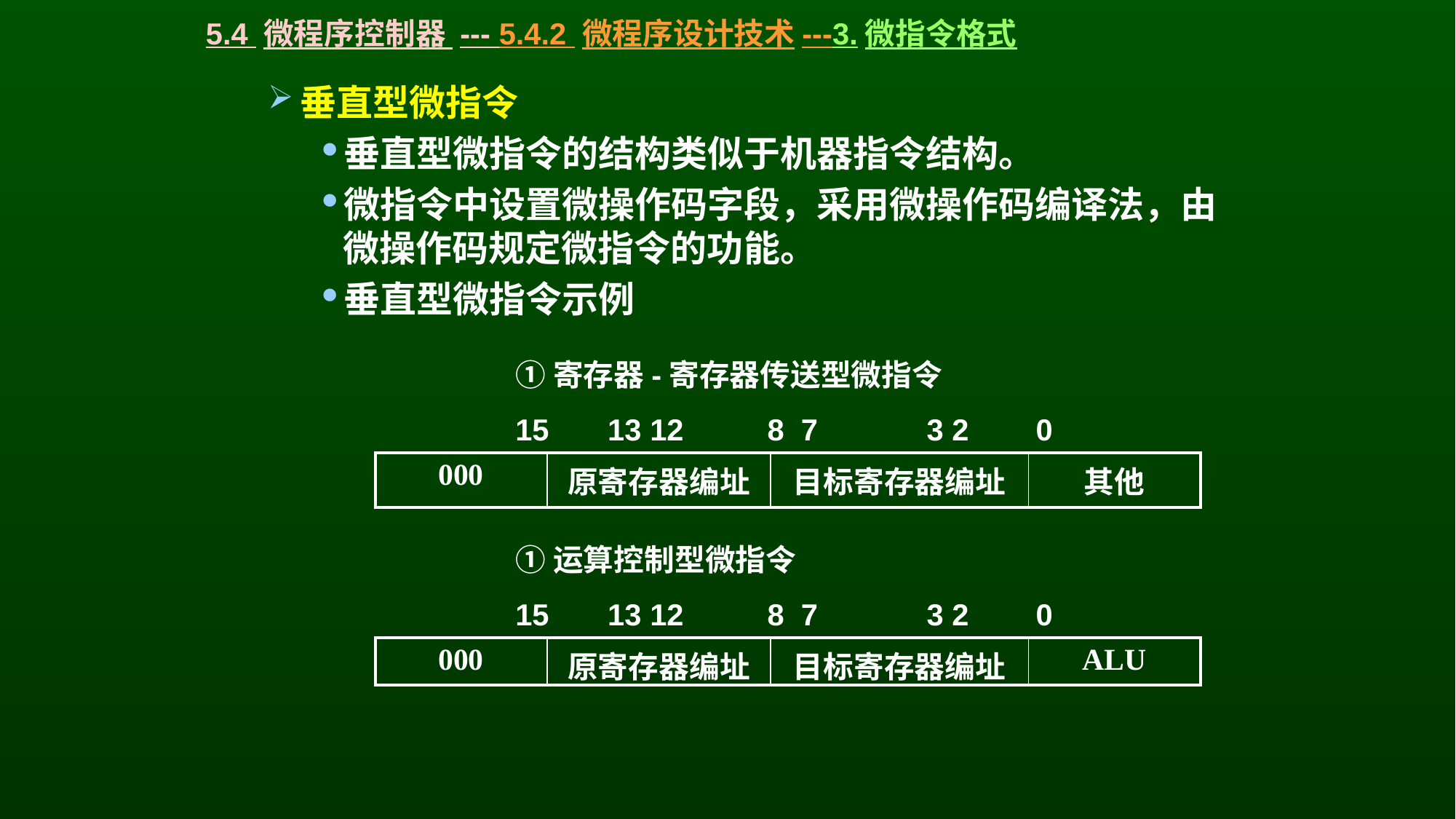

# 5.4 微程序控制器 --- 5.4.2 微程序设计技术---3.微指令格式
垂直型微指令
垂直型微指令的结构类似于机器指令结构。
微指令中设置微操作码字段，采用微操作码编译法，由微操作码规定微指令的功能。
垂直型微指令示例

①寄存器-寄存器传送型微指令
15       13 12          8  7             3 2        0
| 000 | 原寄存器编址 | 目标寄存器编址 | 其他 |
| --- | --- | --- | --- |
①运算控制型微指令
15       13 12          8  7             3 2        0
| 000 | 原寄存器编址 | 目标寄存器编址 | ALU |
| --- | --- | --- | --- |